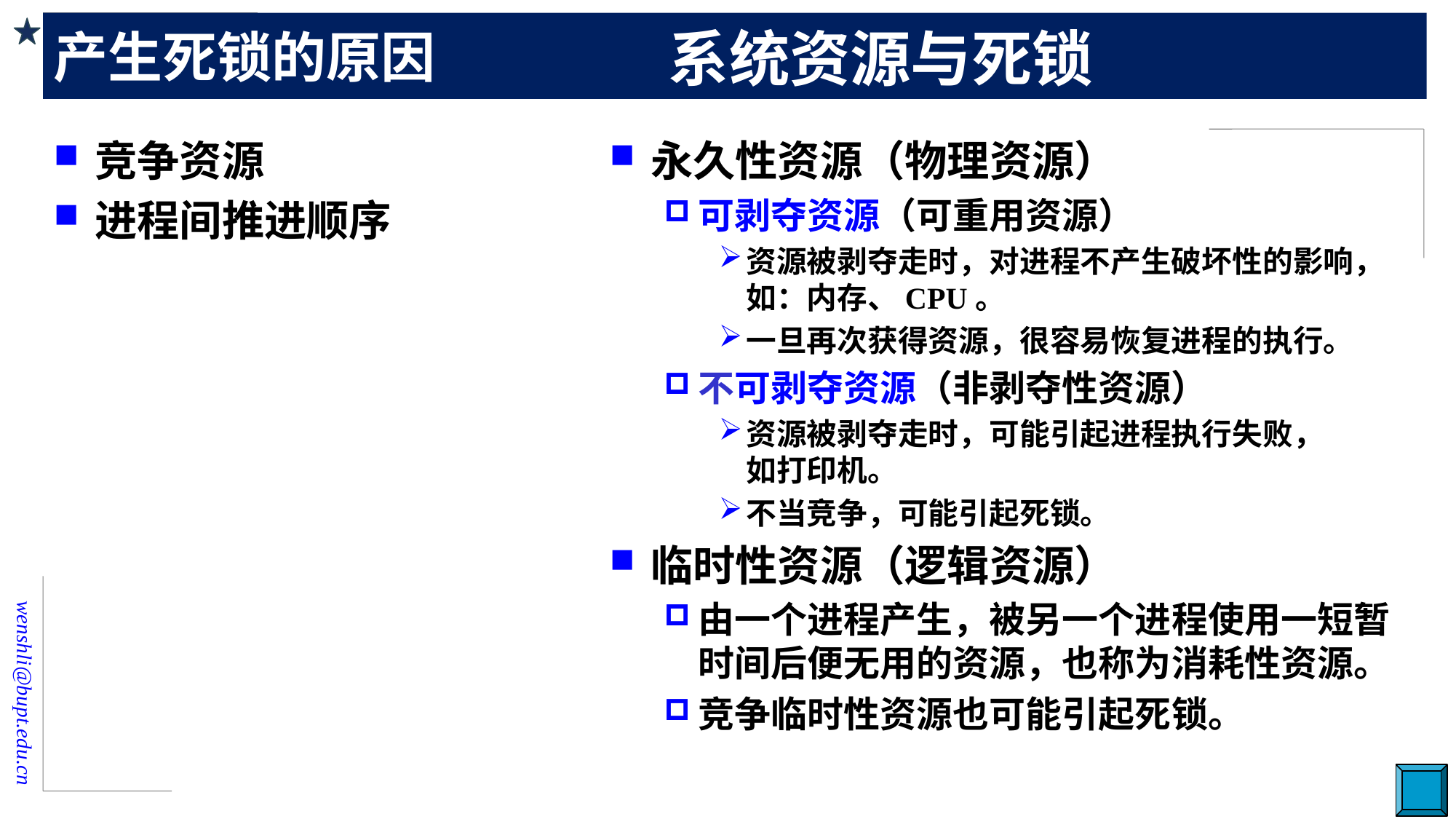

# 产生死锁的原因
系统资源与死锁
竞争资源
进程间推进顺序
永久性资源（物理资源）
可剥夺资源（可重用资源）
资源被剥夺走时，对进程不产生破坏性的影响，
如：内存、CPU。
一旦再次获得资源，很容易恢复进程的执行。
不可剥夺资源（非剥夺性资源）
资源被剥夺走时，可能引起进程执行失败，
如打印机。
不当竞争，可能引起死锁。
临时性资源（逻辑资源）
由一个进程产生，被另一个进程使用一短暂时间后便无用的资源，也称为消耗性资源。
竞争临时性资源也可能引起死锁。

10